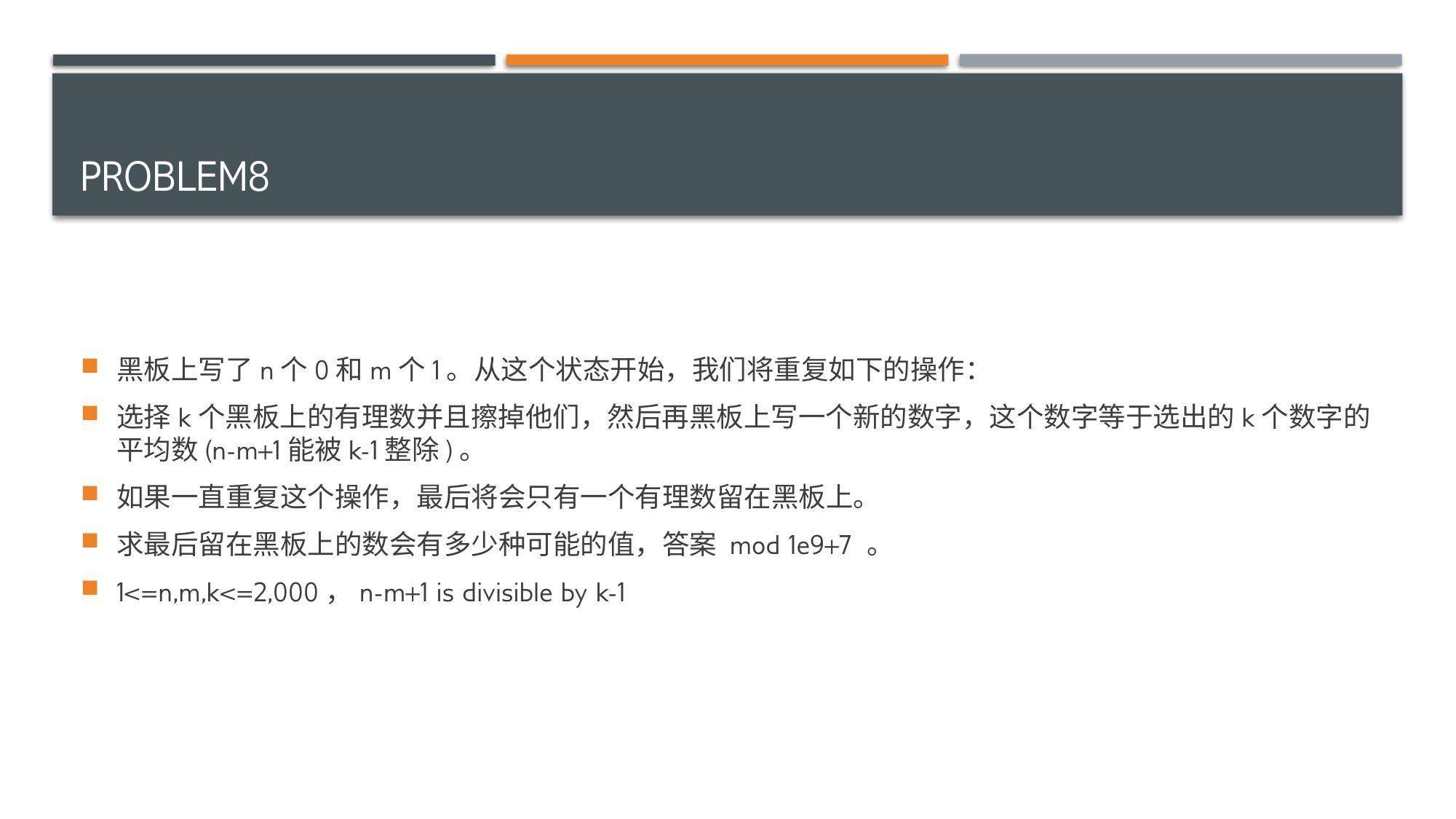

# PROBLEM8
黑板上写了n个0和m个1。从这个状态开始，我们将重复如下的操作：
选择k个黑板上的有理数并且擦掉他们，然后再黑板上写一个新的数字，这个数字等于选出的k个数字的平均数(n-m+1能被k-1整除)。
如果一直重复这个操作，最后将会只有一个有理数留在黑板上。
求最后留在黑板上的数会有多少种可能的值，答案 mod 1e9+7 。
1<=n,m,k<=2,000，n-m+1 is divisible by k-1